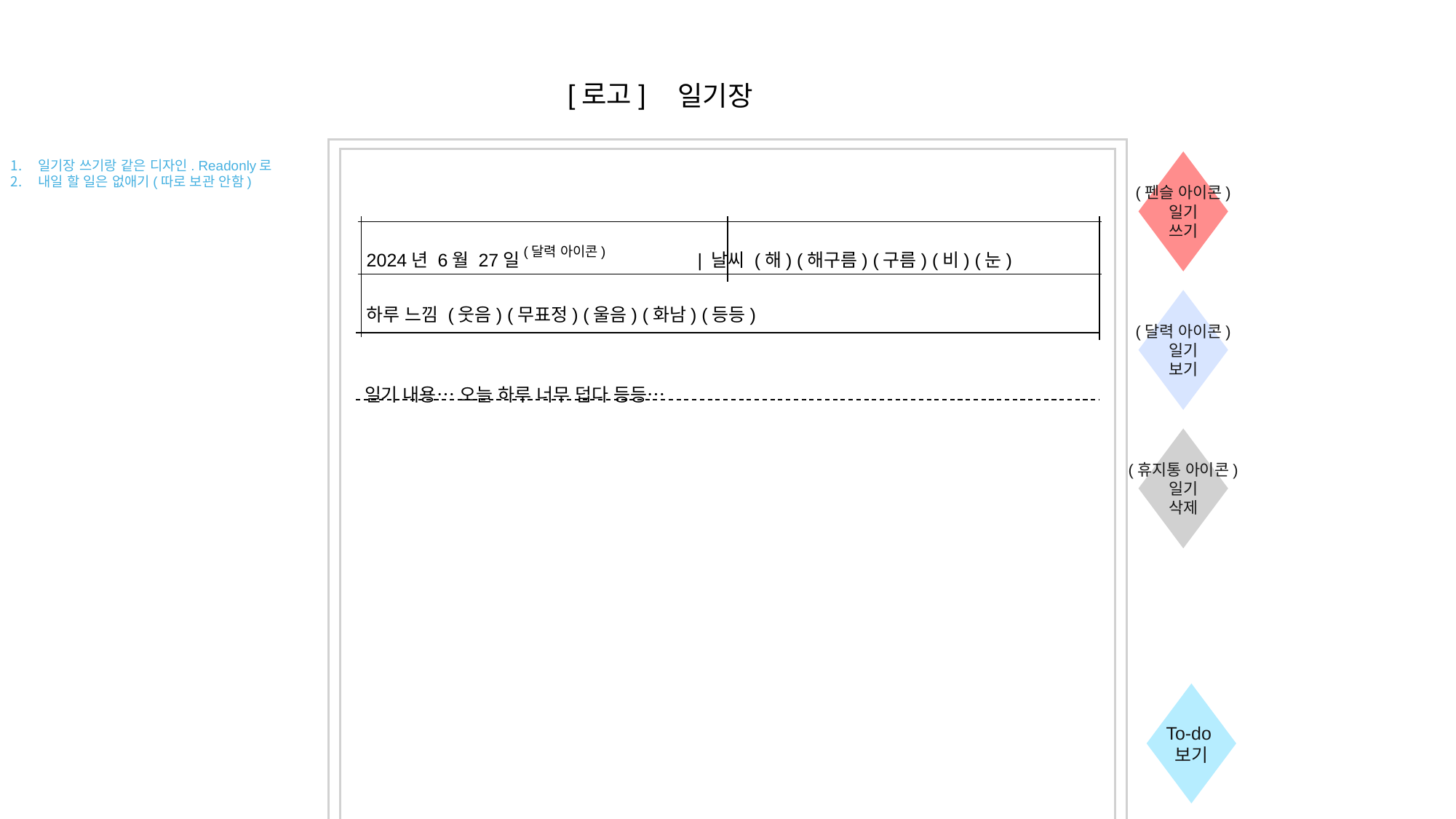

[로고]
일기장

일기장 쓰기랑 같은 디자인. Readonly로
내일 할 일은 없애기(따로 보관 안함)
(펜슬 아이콘)
일기
쓰기
2024년 6월 27일                                  | 날씨 (해) (해구름) (구름) (비) (눈)
(달력 아이콘)
하루 느낌 (웃음) (무표정) (울음) (화남) (등등)
(달력 아이콘)
일기
보기
일기 내용… 오늘 하루 너무 덥다 등등…
(휴지통 아이콘)
일기
삭제
To-do
보기